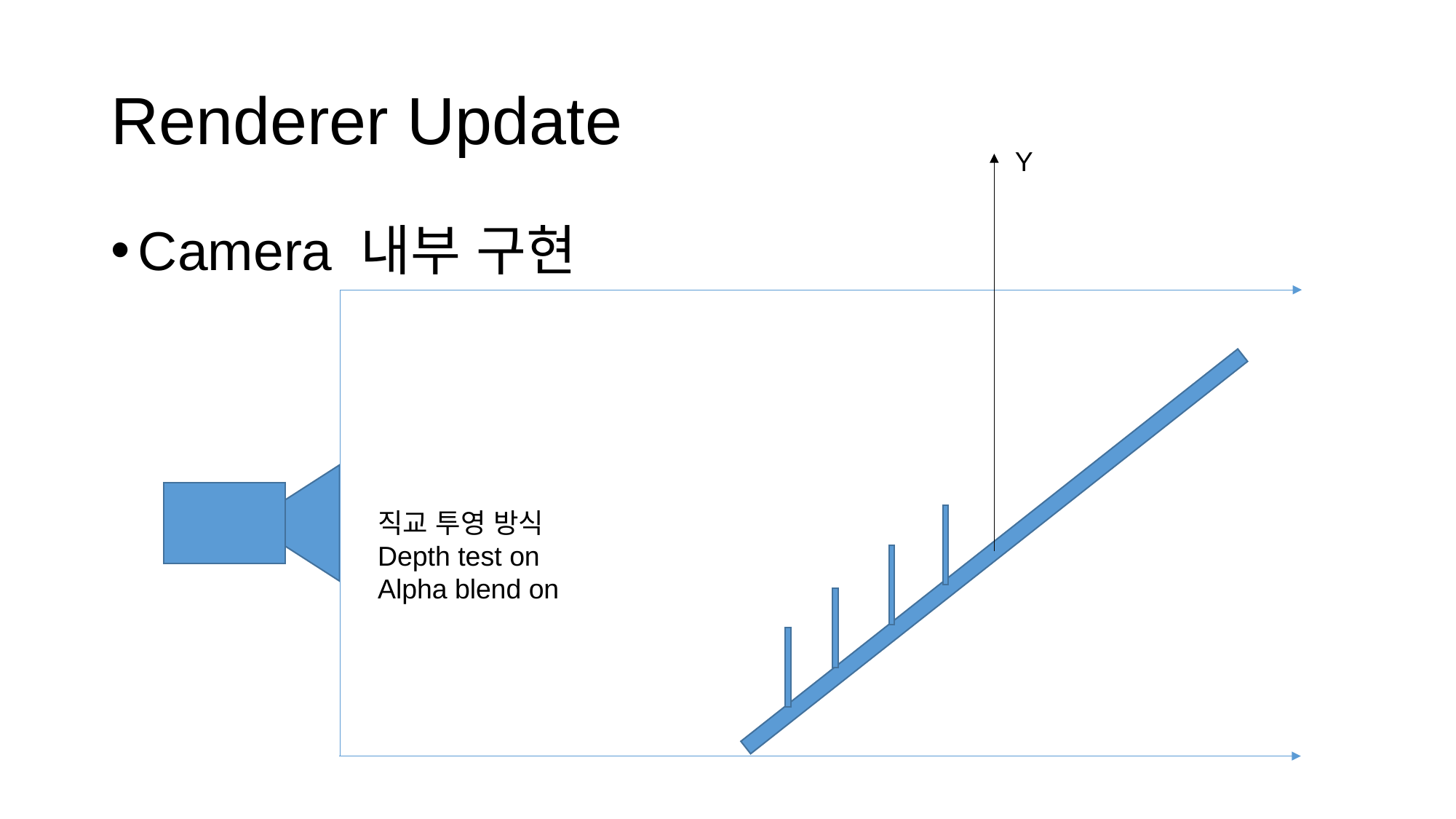

# Renderer Update
Y
Camera 내부 구현

직교 투영 방식
Depth test on
Alpha blend on